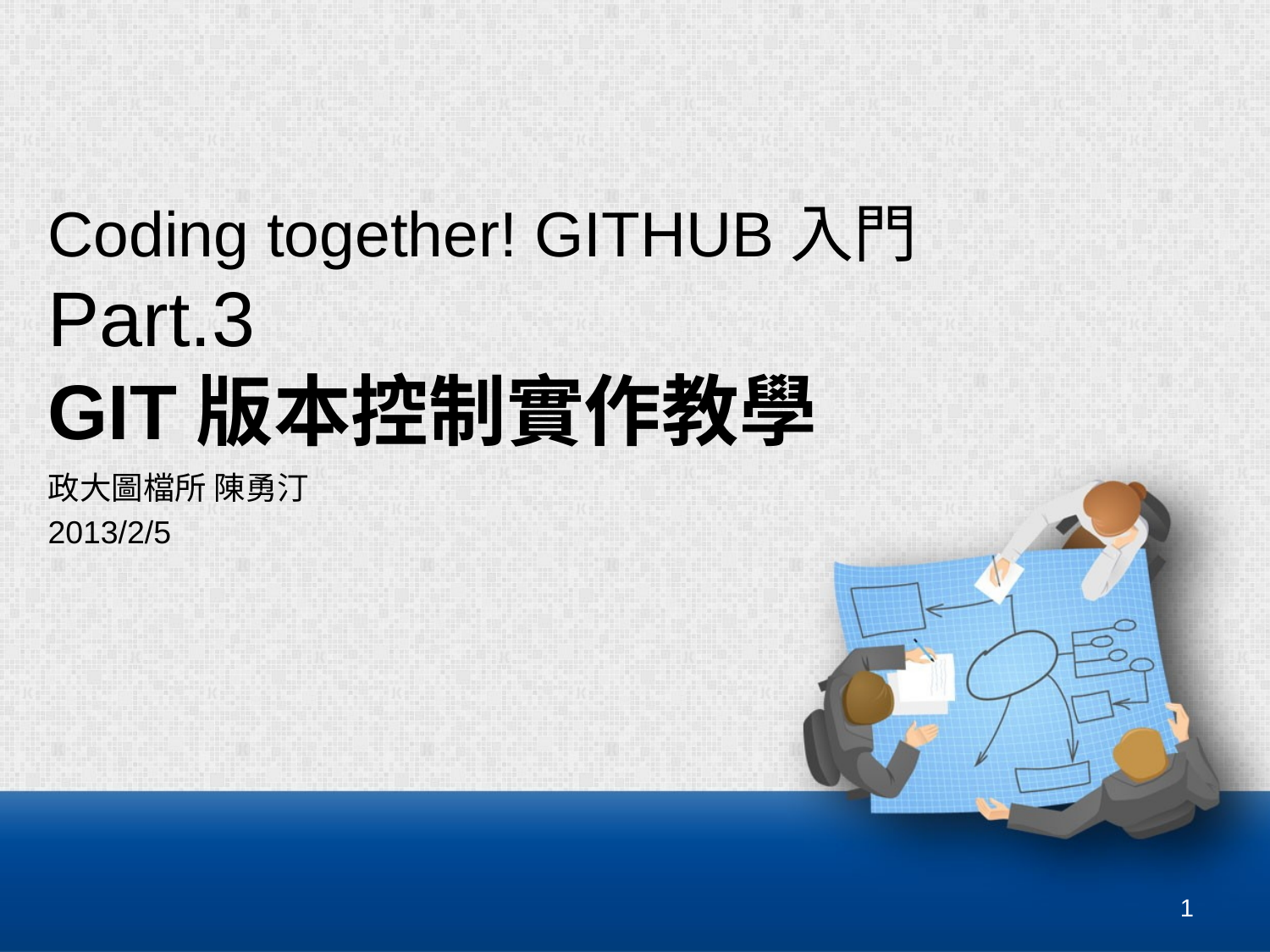

# Coding together! GITHUB入門 Part.3 GIT版本控制實作教學
政大圖檔所 陳勇汀
2013/2/5
1